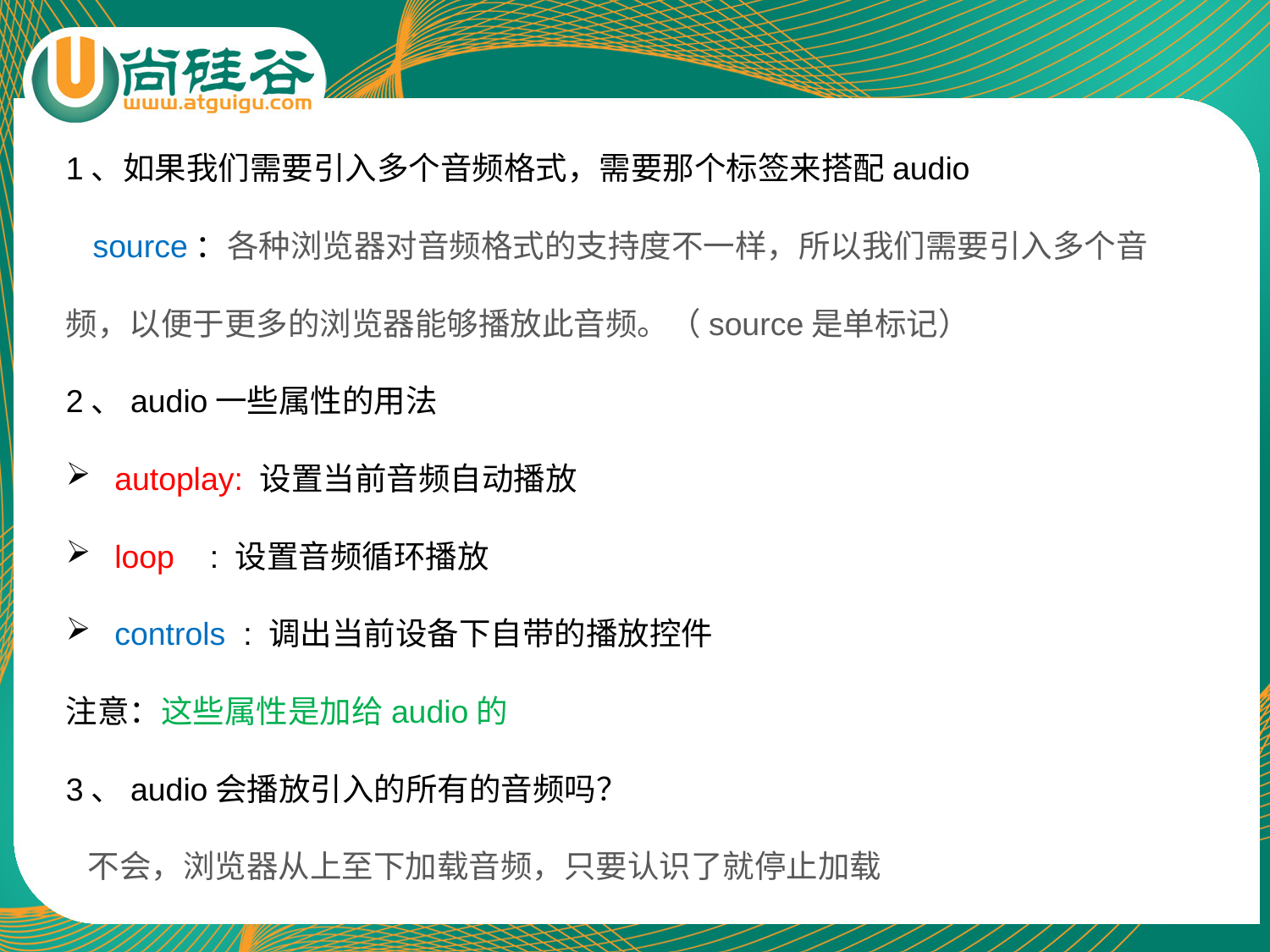

1、如果我们需要引入多个音频格式，需要那个标签来搭配audio
   source：各种浏览器对音频格式的支持度不一样，所以我们需要引入多个音频，以便于更多的浏览器能够播放此音频。（source是单标记）
2、audio一些属性的用法
 autoplay: 设置当前音频自动播放
 loop    : 设置音频循环播放
 controls  : 调出当前设备下自带的播放控件
注意：这些属性是加给audio的
3、audio会播放引入的所有的音频吗？
  不会，浏览器从上至下加载音频，只要认识了就停止加载